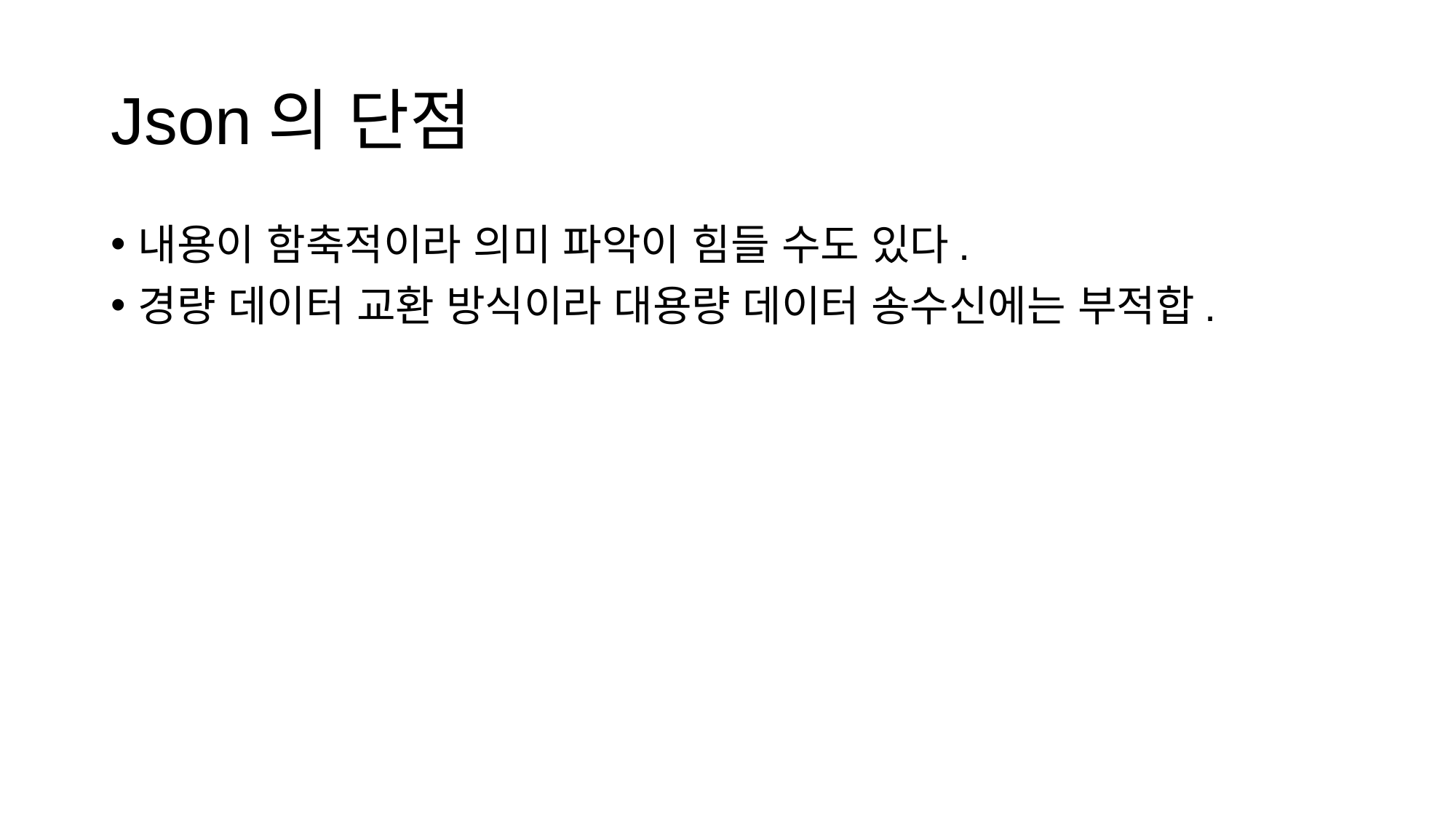

# Json의 단점
내용이 함축적이라 의미 파악이 힘들 수도 있다.
경량 데이터 교환 방식이라 대용량 데이터 송수신에는 부적합.